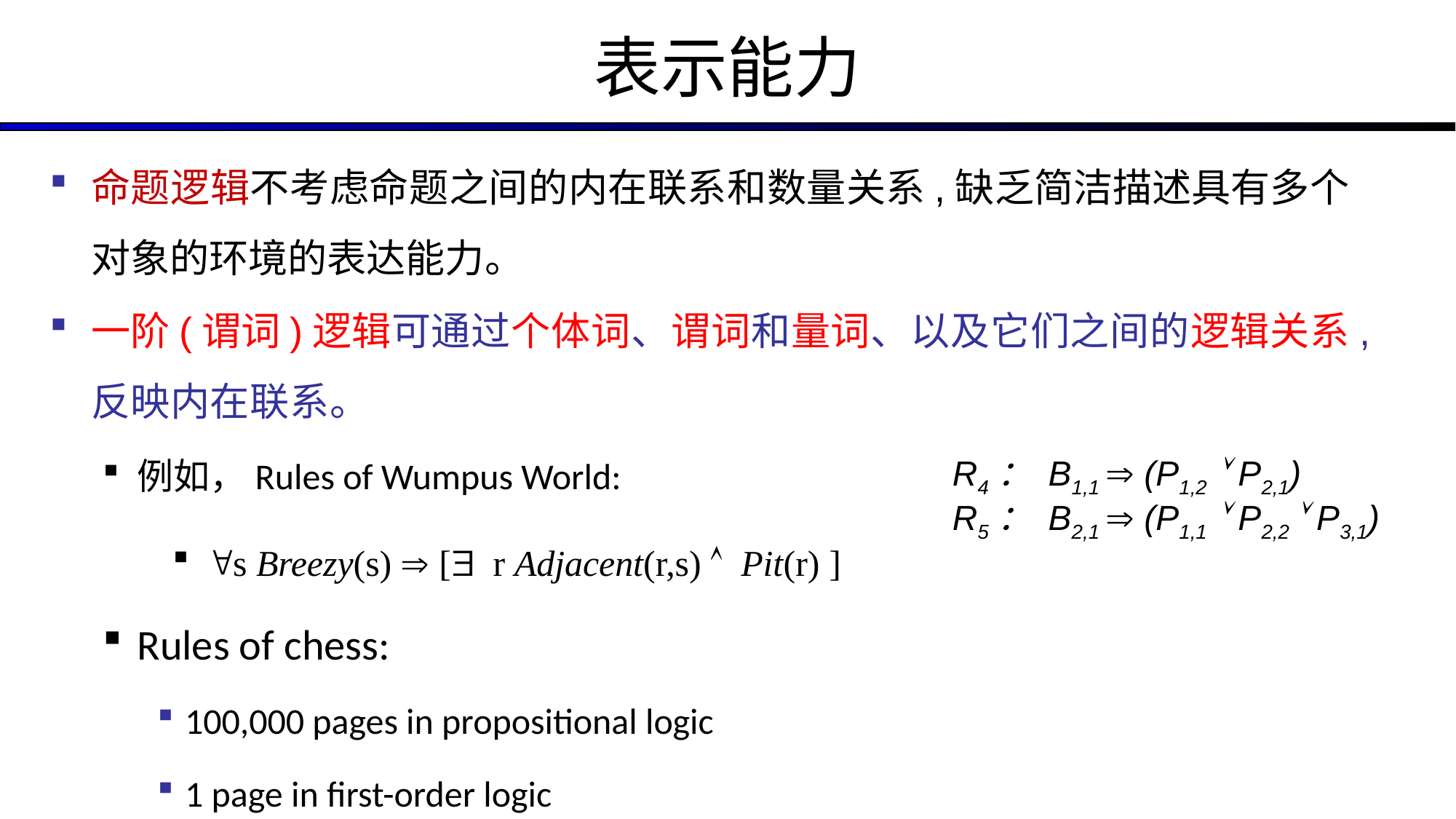

# 表示能力
命题逻辑不考虑命题之间的内在联系和数量关系,缺乏简洁描述具有多个对象的环境的表达能力。
一阶(谓词)逻辑可通过个体词、谓词和量词、以及它们之间的逻辑关系,反映内在联系。
例如，Rules of Wumpus World:
∀s Breezy(s) ⇒ [∃ r Adjacent(r,s) ∧ Pit(r) ]
Rules of chess:
100,000 pages in propositional logic
1 page in first-order logic
R4： B1,1 ⇒ (P1,2 ∨ P2,1)
R5： B2,1 ⇒ (P1,1 ∨ P2,2 ∨ P3,1)